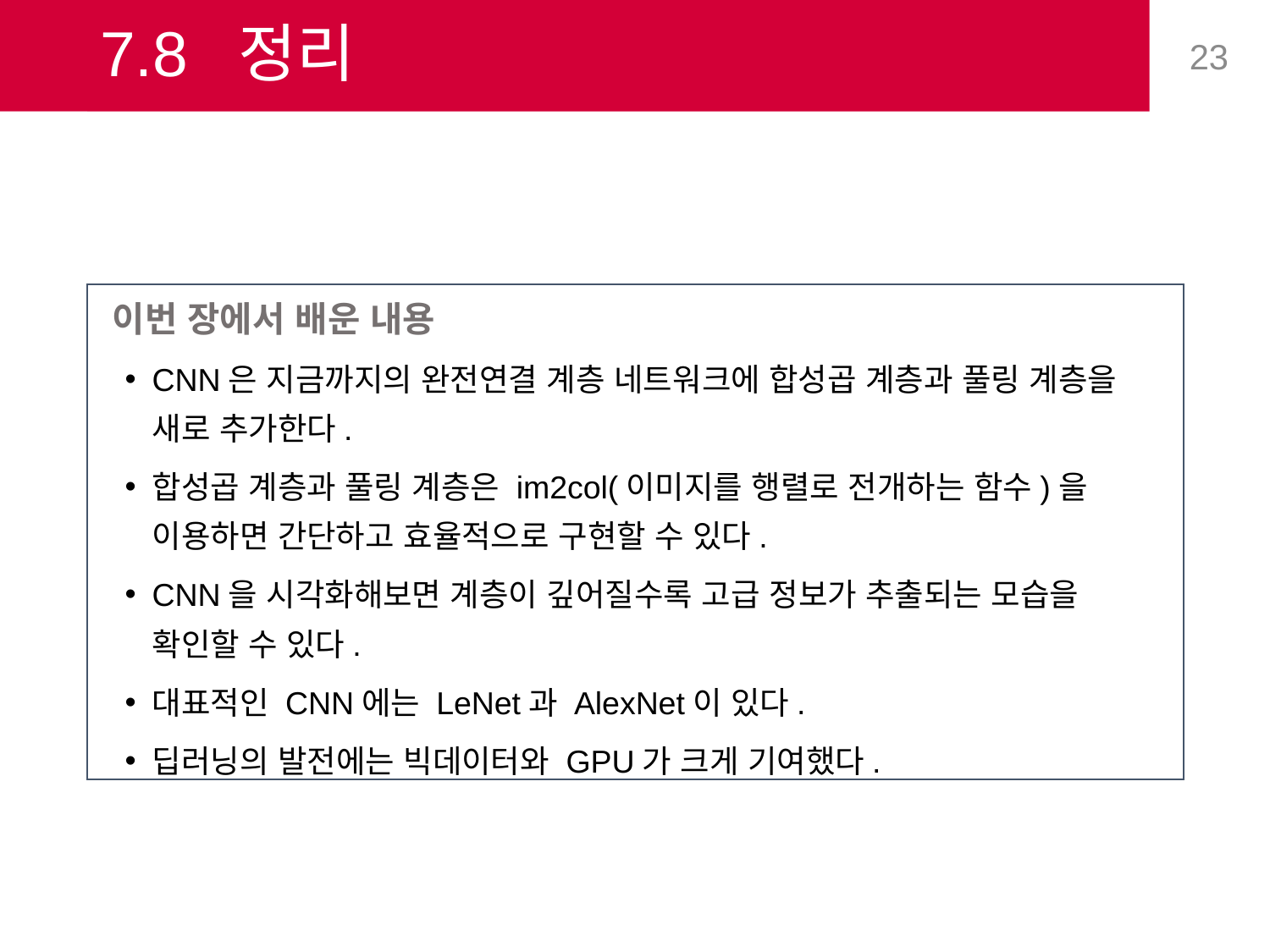

# 7.8  정리
23

이번 장에서 배운 내용
CNN은 지금까지의 완전연결 계층 네트워크에 합성곱 계층과 풀링 계층을 새로 추가한다.
합성곱 계층과 풀링 계층은 im2col(이미지를 행렬로 전개하는 함수)을 이용하면 간단하고 효율적으로 구현할 수 있다.
CNN을 시각화해보면 계층이 깊어질수록 고급 정보가 추출되는 모습을 확인할 수 있다.
대표적인 CNN에는 LeNet과 AlexNet이 있다.
딥러닝의 발전에는 빅데이터와 GPU가 크게 기여했다.